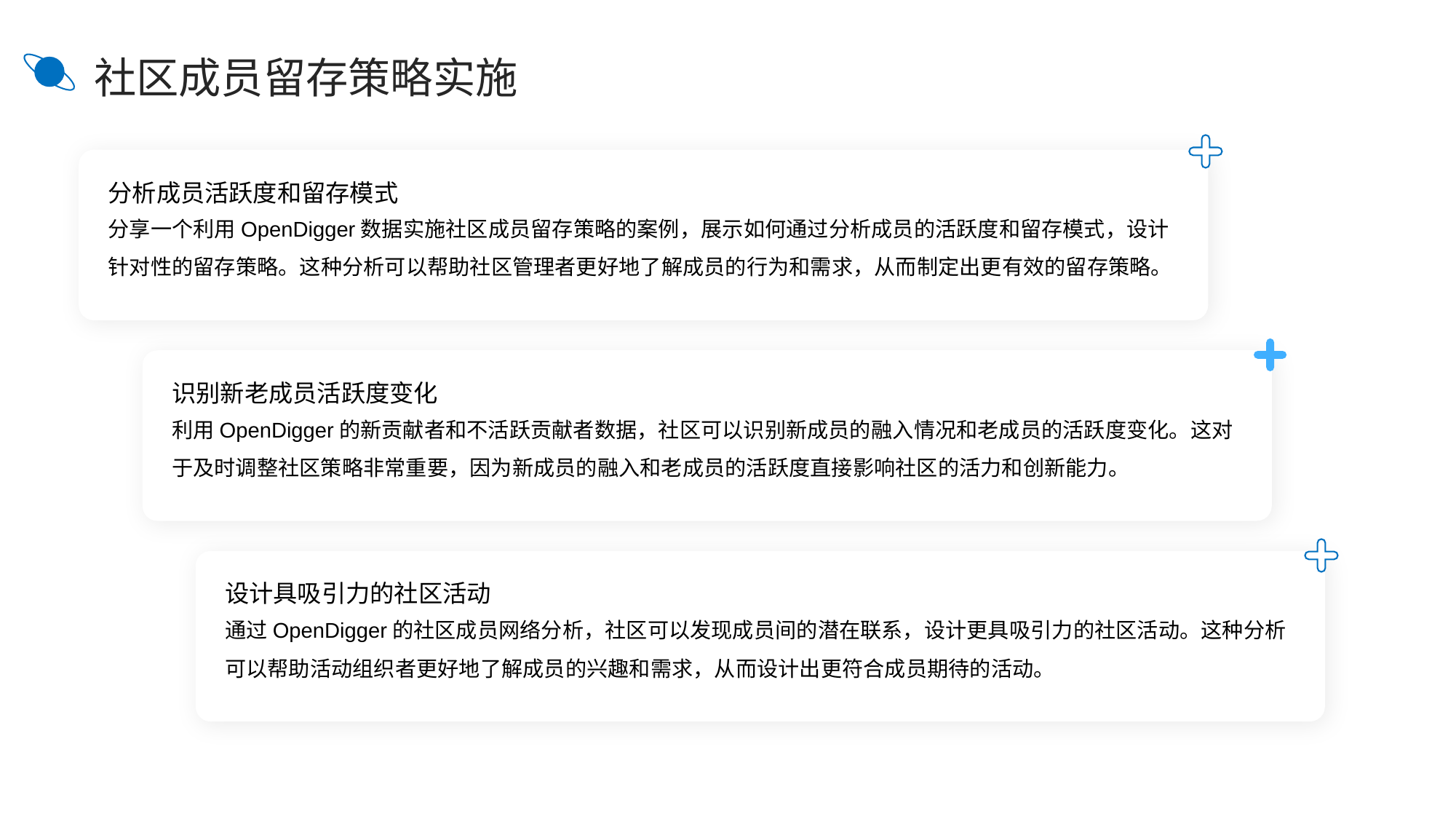

社区成员留存策略实施

分析成员活跃度和留存模式
分享一个利用OpenDigger数据实施社区成员留存策略的案例，展示如何通过分析成员的活跃度和留存模式，设计针对性的留存策略。这种分析可以帮助社区管理者更好地了解成员的行为和需求，从而制定出更有效的留存策略。

识别新老成员活跃度变化
利用OpenDigger的新贡献者和不活跃贡献者数据，社区可以识别新成员的融入情况和老成员的活跃度变化。这对于及时调整社区策略非常重要，因为新成员的融入和老成员的活跃度直接影响社区的活力和创新能力。

设计具吸引力的社区活动
通过OpenDigger的社区成员网络分析，社区可以发现成员间的潜在联系，设计更具吸引力的社区活动。这种分析可以帮助活动组织者更好地了解成员的兴趣和需求，从而设计出更符合成员期待的活动。